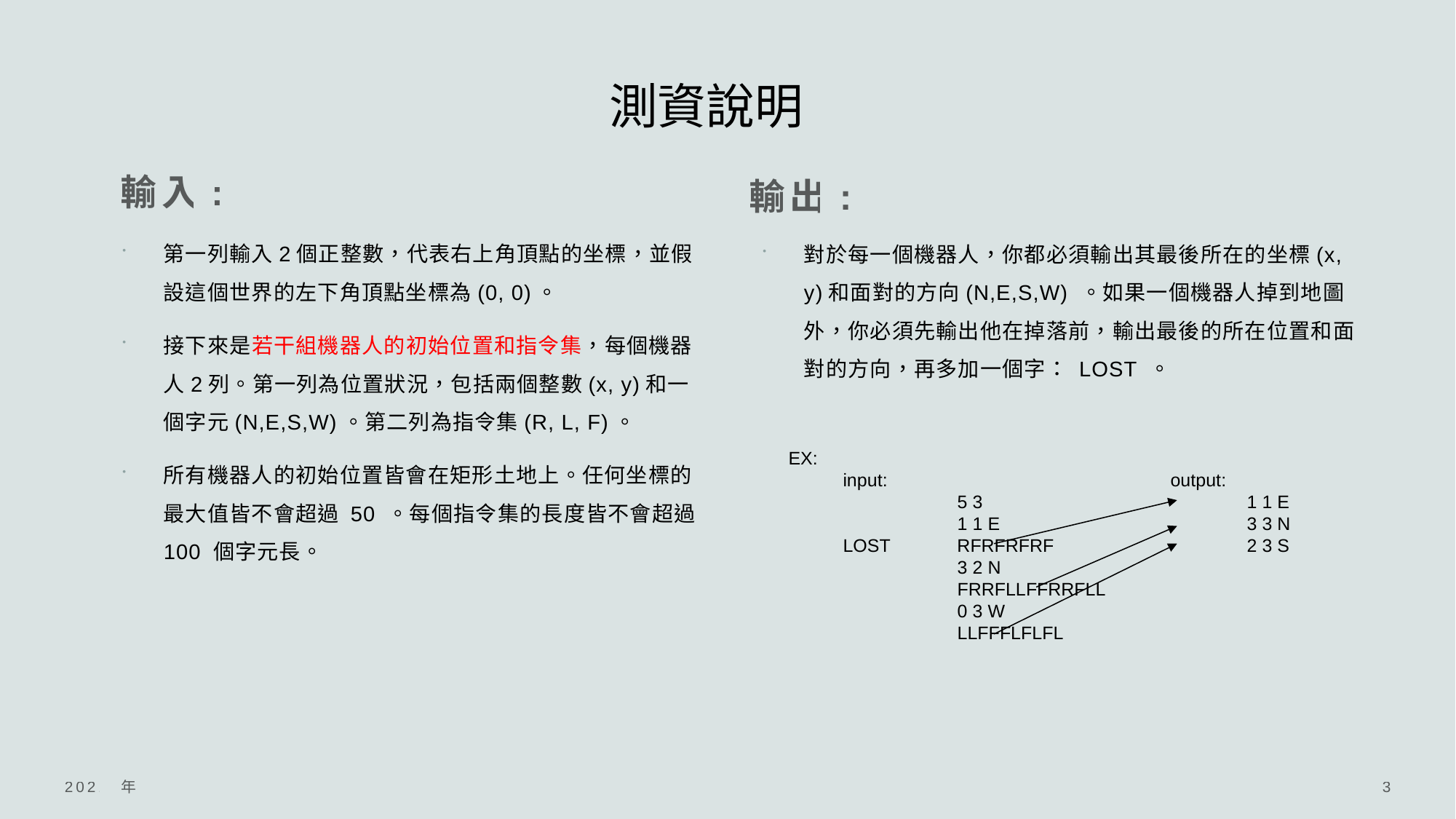

# 測資說明
輸入:
輸出:
第一列輸入2個正整數，代表右上角頂點的坐標，並假設這個世界的左下角頂點坐標為(0, 0)。
接下來是若干組機器人的初始位置和指令集，每個機器人2列。第一列為位置狀況，包括兩個整數(x, y)和一個字元(N,E,S,W)。第二列為指令集(R, L, F)。
所有機器人的初始位置皆會在矩形土地上。任何坐標的最大值皆不會超過 50 。每個指令集的長度皆不會超過 100 個字元長。
對於每一個機器人，你都必須輸出其最後所在的坐標(x, y)和面對的方向(N,E,S,W) 。如果一個機器人掉到地圖外，你必須先輸出他在掉落前，輸出最後的所在位置和面對的方向，再多加一個字： LOST 。
EX:
input:			output:
	 5 3 		               1 1 E
	 1 1 E		               3 3 N LOST 	 RFRFRFRF		               2 3 S
	 3 2 N
	 FRRFLLFFRRFLL
	 0 3 W
	 LLFFFLFLFL

2022 年
3